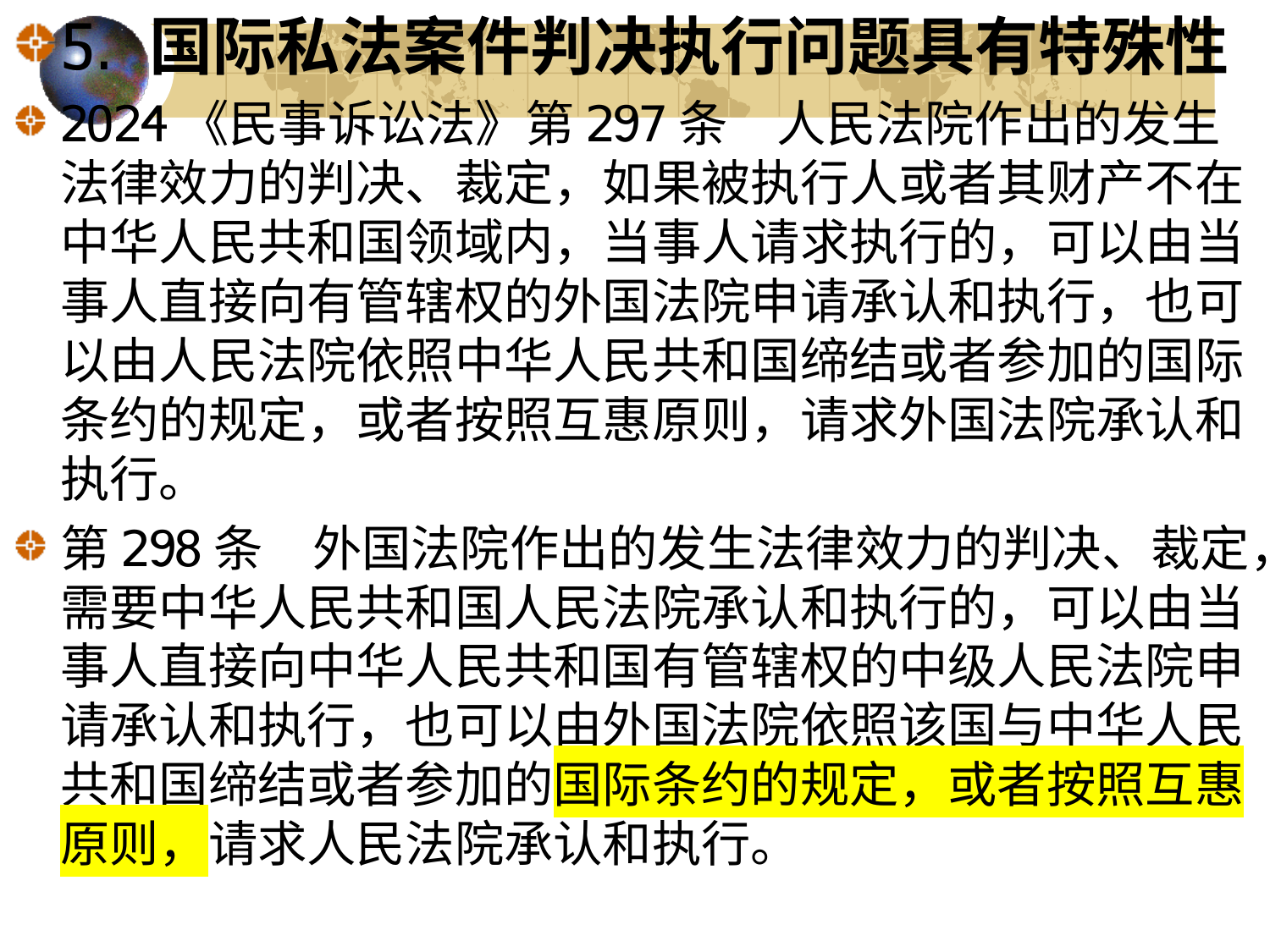

5. 国际私法案件判决执行问题具有特殊性
2024《民事诉讼法》第297条　人民法院作出的发生法律效力的判决、裁定，如果被执行人或者其财产不在中华人民共和国领域内，当事人请求执行的，可以由当事人直接向有管辖权的外国法院申请承认和执行，也可以由人民法院依照中华人民共和国缔结或者参加的国际条约的规定，或者按照互惠原则，请求外国法院承认和执行。
第298条　外国法院作出的发生法律效力的判决、裁定，需要中华人民共和国人民法院承认和执行的，可以由当事人直接向中华人民共和国有管辖权的中级人民法院申请承认和执行，也可以由外国法院依照该国与中华人民共和国缔结或者参加的国际条约的规定，或者按照互惠原则，请求人民法院承认和执行。